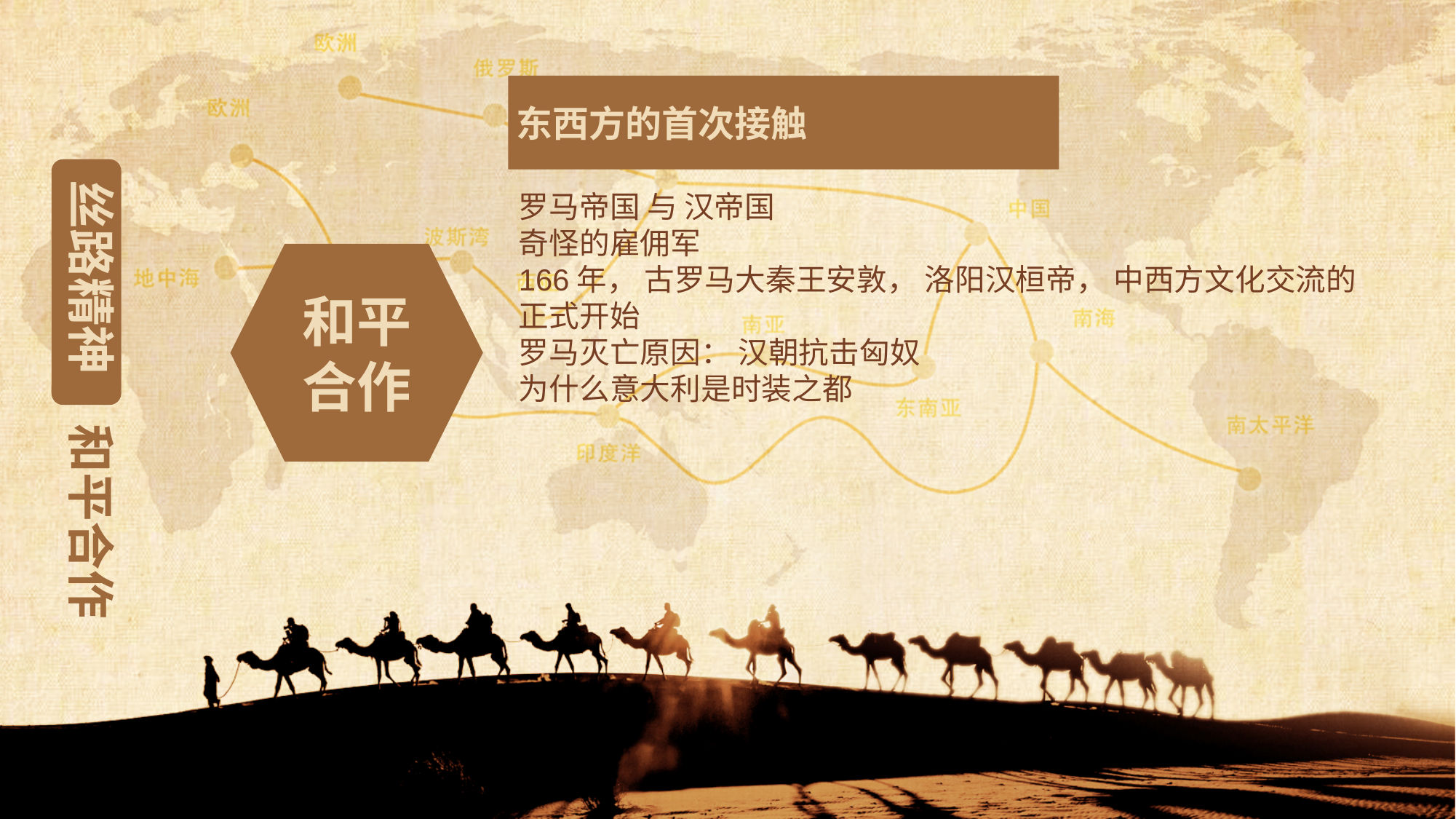

东西方的首次接触

丝路精神
罗马帝国 与 汉帝国
奇怪的雇佣军
166年， 古罗马大秦王安敦， 洛阳汉桓帝， 中西方文化交流的正式开始
罗马灭亡原因： 汉朝抗击匈奴
为什么意大利是时装之都
和平合作
和平合作